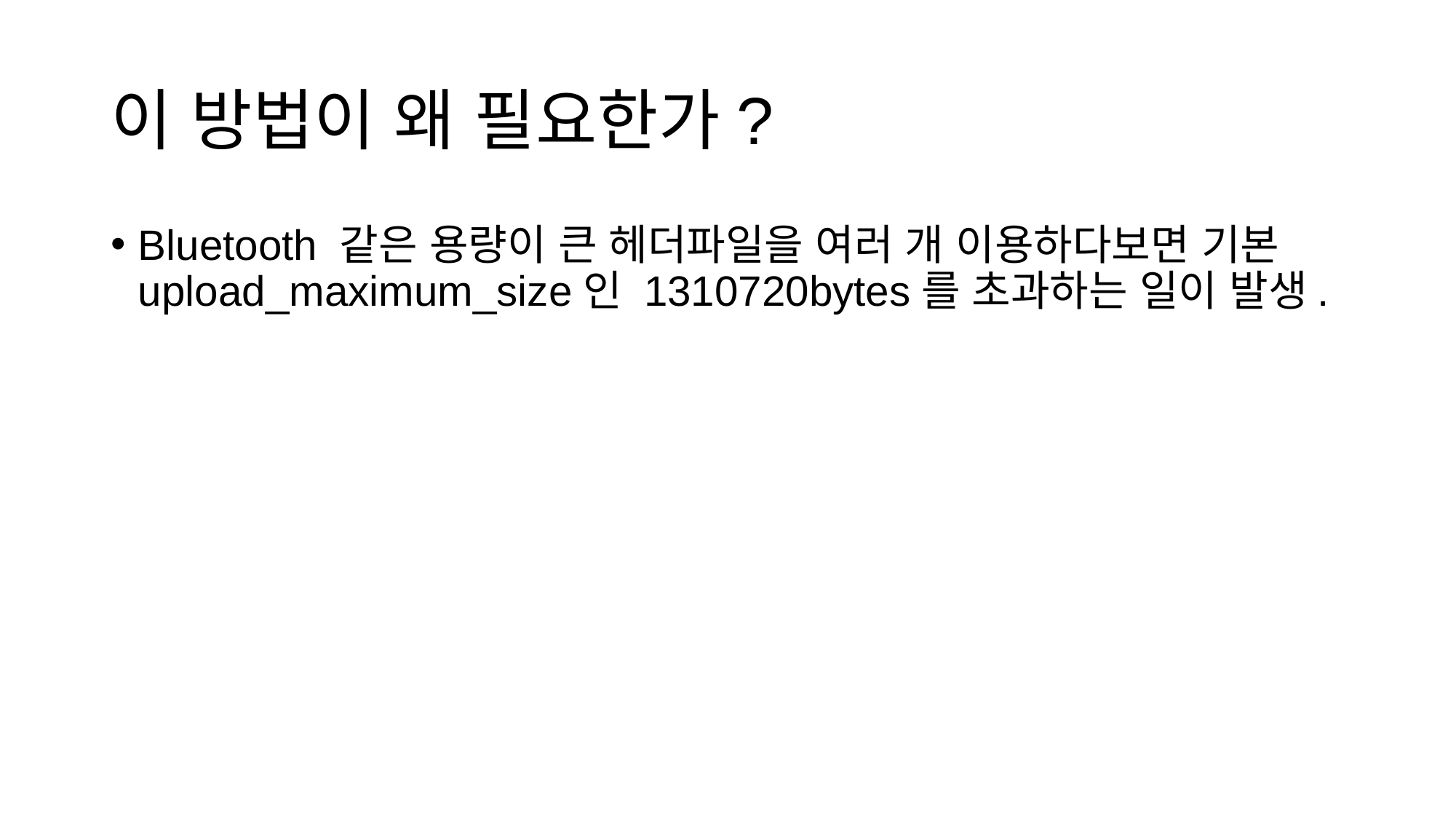

# 이 방법이 왜 필요한가?
Bluetooth 같은 용량이 큰 헤더파일을 여러 개 이용하다보면 기본 upload_maximum_size인 1310720bytes를 초과하는 일이 발생.